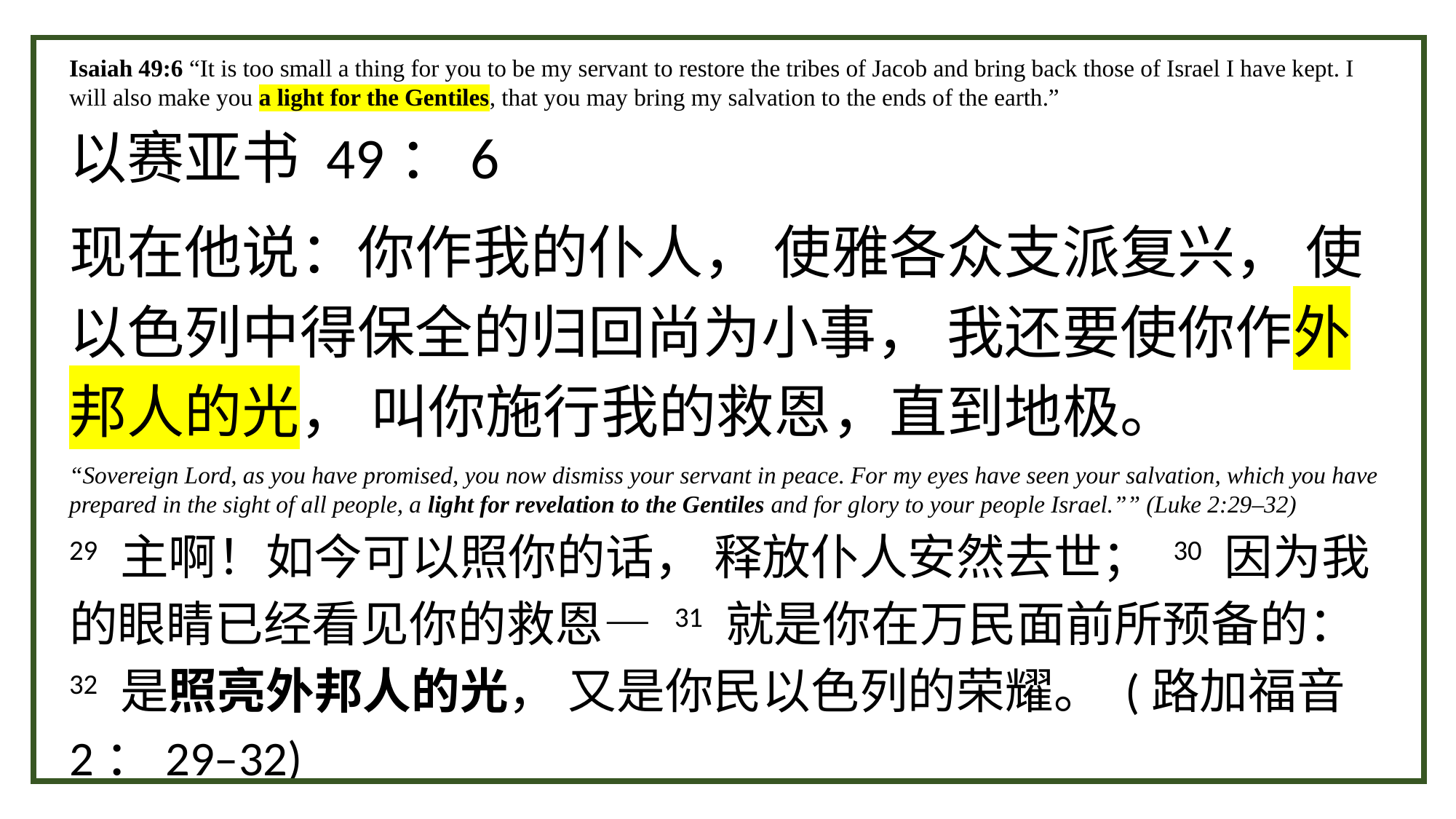

Isaiah 49:6 “It is too small a thing for you to be my servant to restore the tribes of Jacob and bring back those of Israel I have kept. I will also make you a light for the Gentiles, that you may bring my salvation to the ends of the earth.”
以赛亚书 49：6
现在他说：你作我的仆人， 使雅各众支派复兴， 使以色列中得保全的归回尚为小事， 我还要使你作外邦人的光， 叫你施行我的救恩，直到地极。
“Sovereign Lord, as you have promised, you now dismiss your servant in peace. For my eyes have seen your salvation, which you have prepared in the sight of all people, a light for revelation to the Gentiles and for glory to your people Israel.”” (Luke 2:29–32)
29 主啊！如今可以照你的话， 释放仆人安然去世； 30 因为我的眼睛已经看见你的救恩— 31 就是你在万民面前所预备的： 32 是照亮外邦人的光， 又是你民以色列的荣耀。 (路加福音 2：29–32)